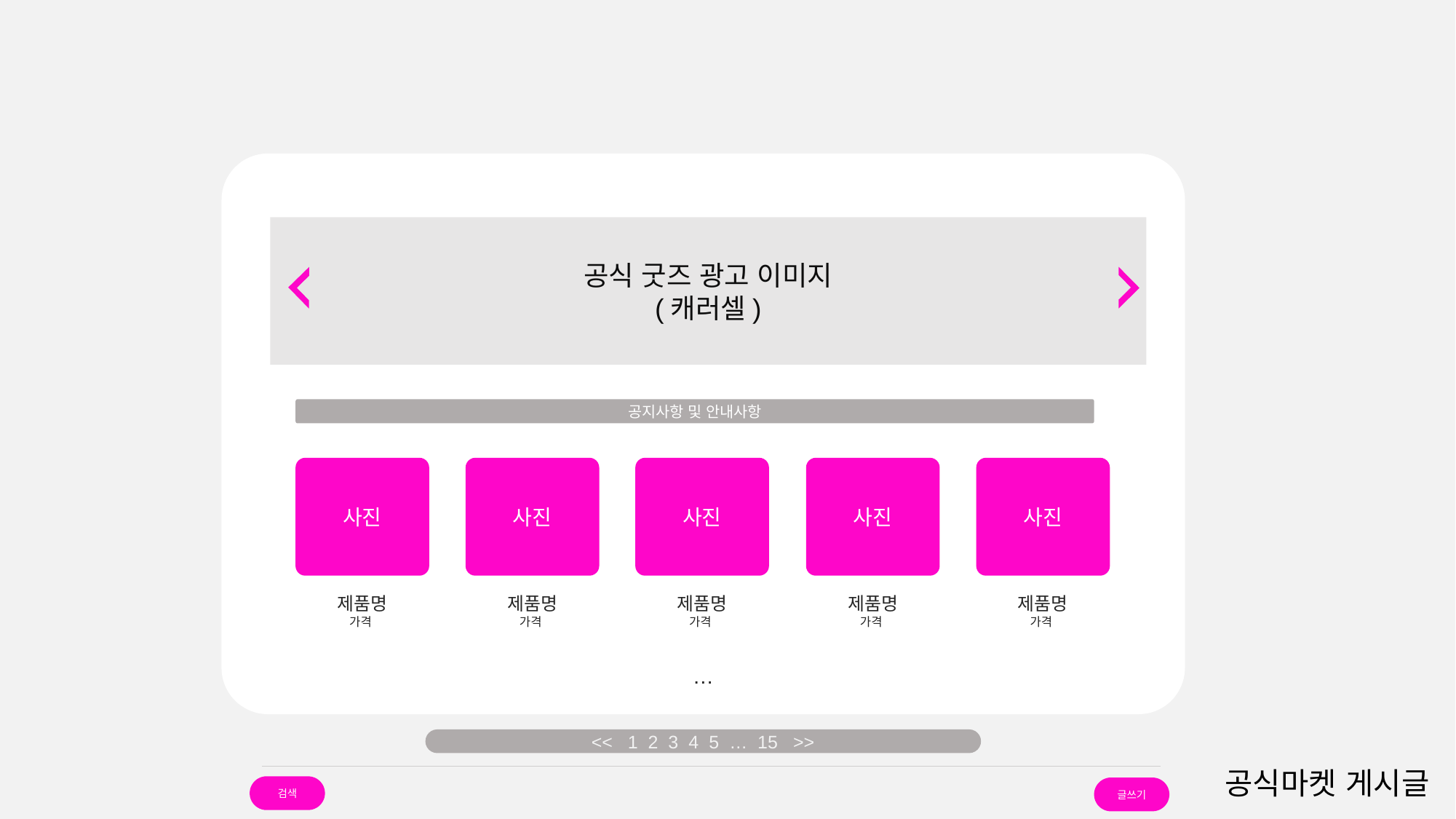

…

공식 굿즈 광고 이미지
(캐러셀)

공지사항 및 안내사항

사진

제품명
가격

사진

제품명
가격

사진

제품명
가격

사진

제품명
가격

사진

제품명
가격
<<   1  2  3  4  5  …  15   >>
공식마켓 게시글
검색
글쓰기